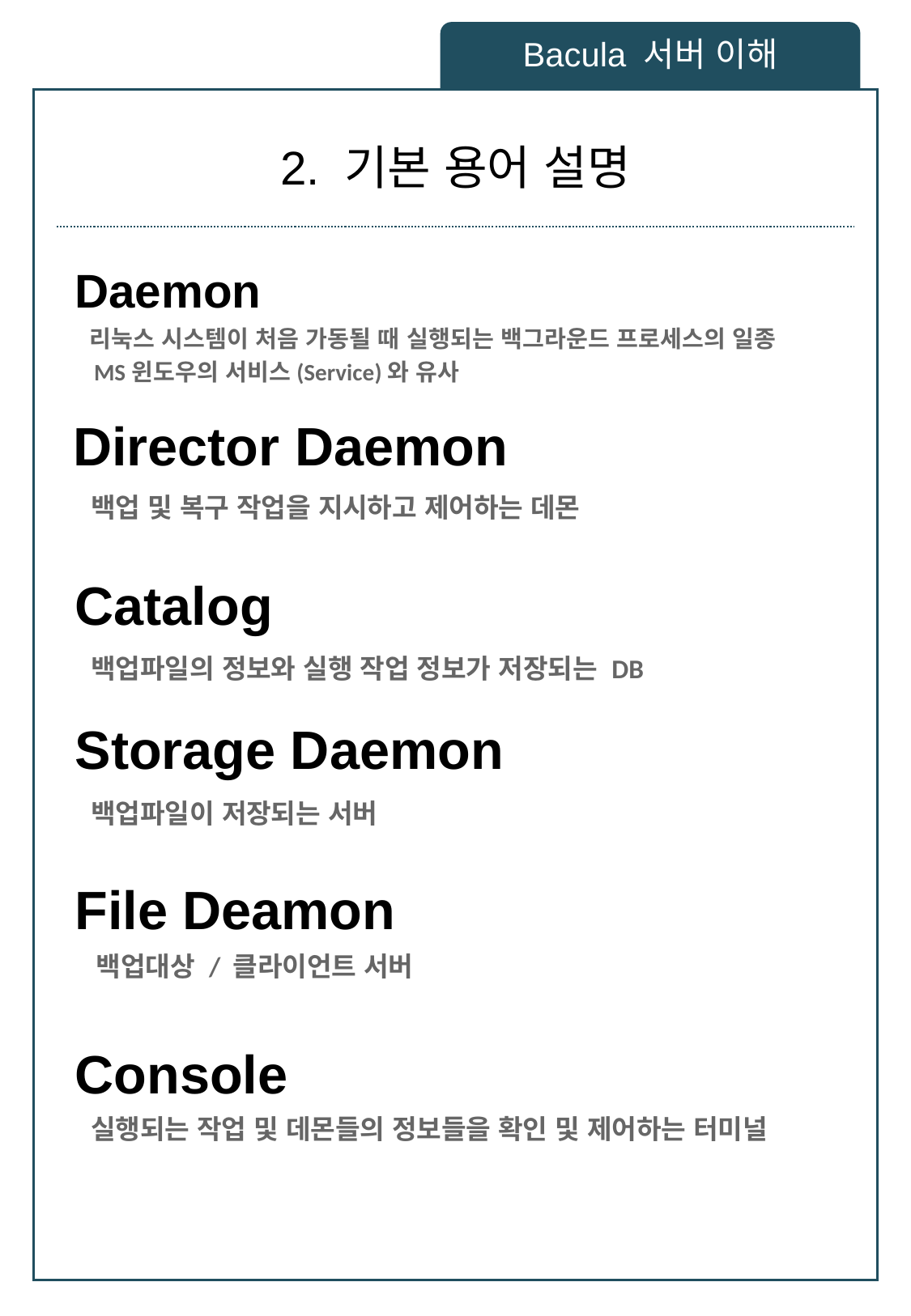

Bacula 서버 이해

# 2. 기본 용어 설명
Daemon
리눅스 시스템이 처음 가동될 때 실행되는 백그라운드 프로세스의 일종
MS윈도우의 서비스(Service)와 유사
Director Daemon
백업 및 복구 작업을 지시하고 제어하는 데몬

Catalog
백업파일의 정보와 실행 작업 정보가 저장되는 DB
Storage Daemon
백업파일이 저장되는 서버
File Deamon
백업대상 / 클라이언트 서버
Console
실행되는 작업 및 데몬들의 정보들을 확인 및 제어하는 터미널